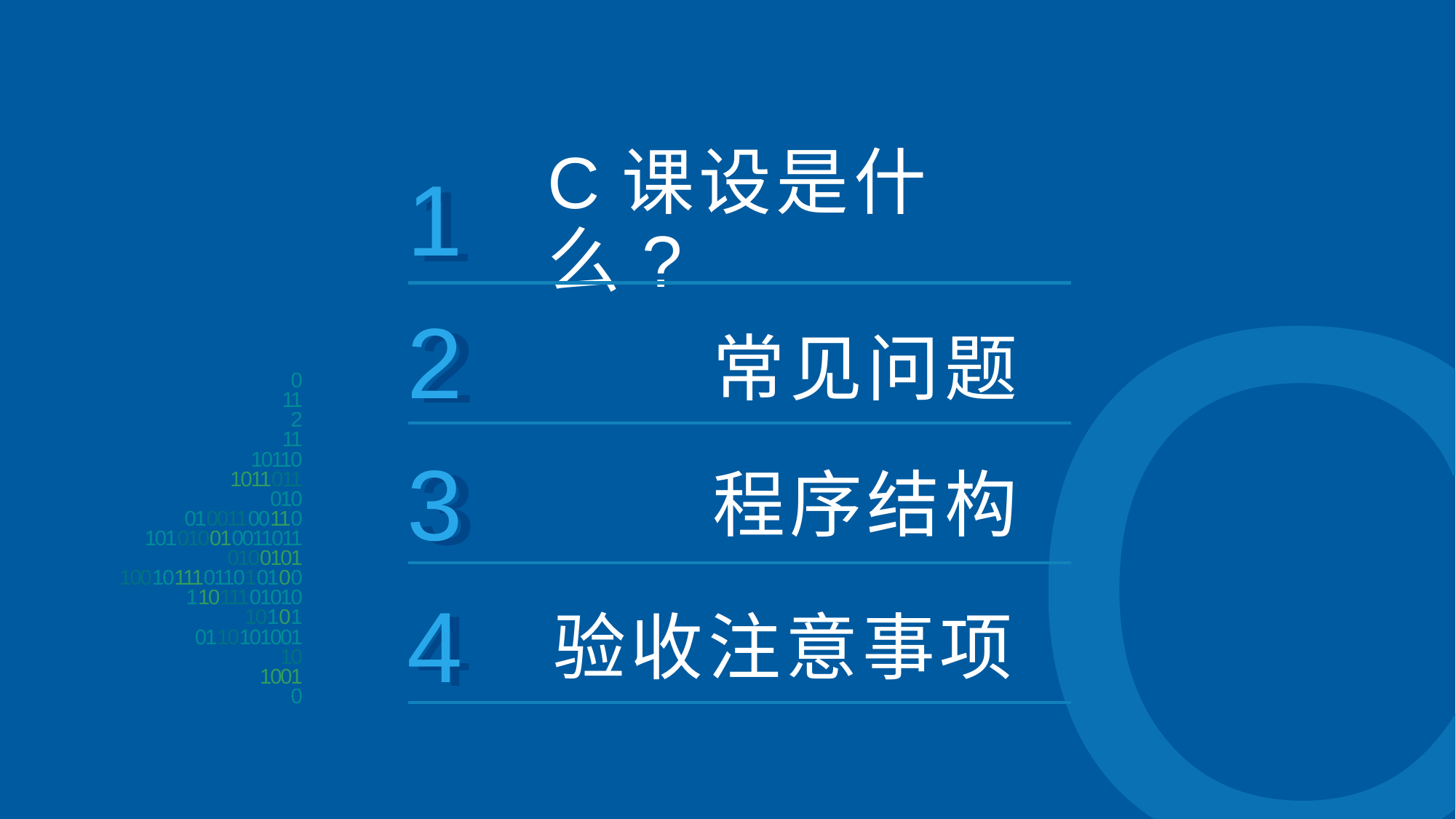

1
1
C课设是什么?
2
2
常见问题
3
3
程序结构
4
4
验收注意事项